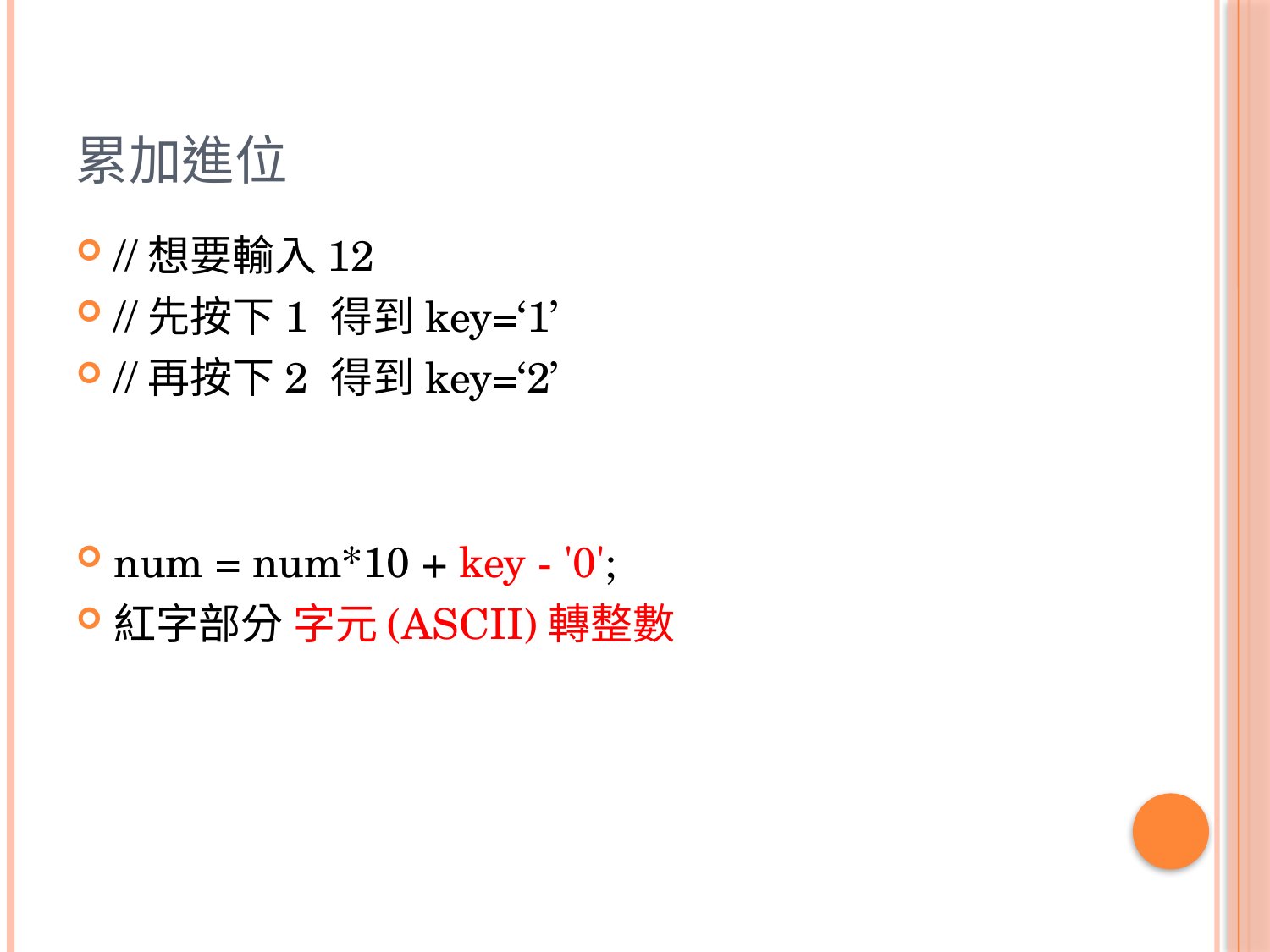

# 累加進位
//想要輸入12
//先按下1 得到key=‘1’
//再按下2 得到key=‘2’

num = num*10 + key - '0';
紅字部分 字元(ASCII)轉整數